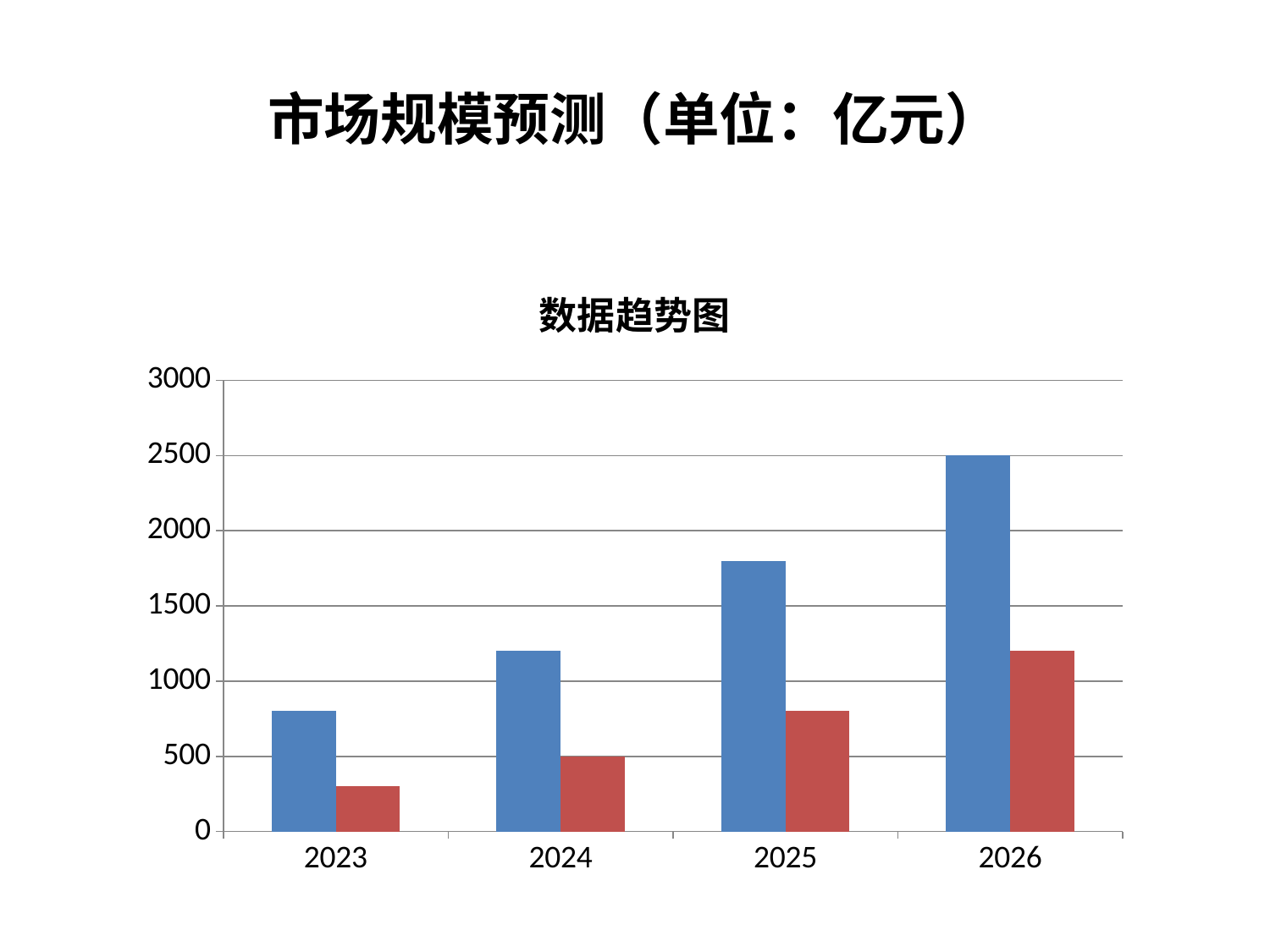

# 市场规模预测（单位：亿元）

### Chart: 数据趋势图

| Category | 全球市场 | 中国市场 |
|---|---|---|
| 2023 | 800.0 | 300.0 |
| 2024 | 1200.0 | 500.0 |
| 2025 | 1800.0 | 800.0 |
| 2026 | 2500.0 | 1200.0 |